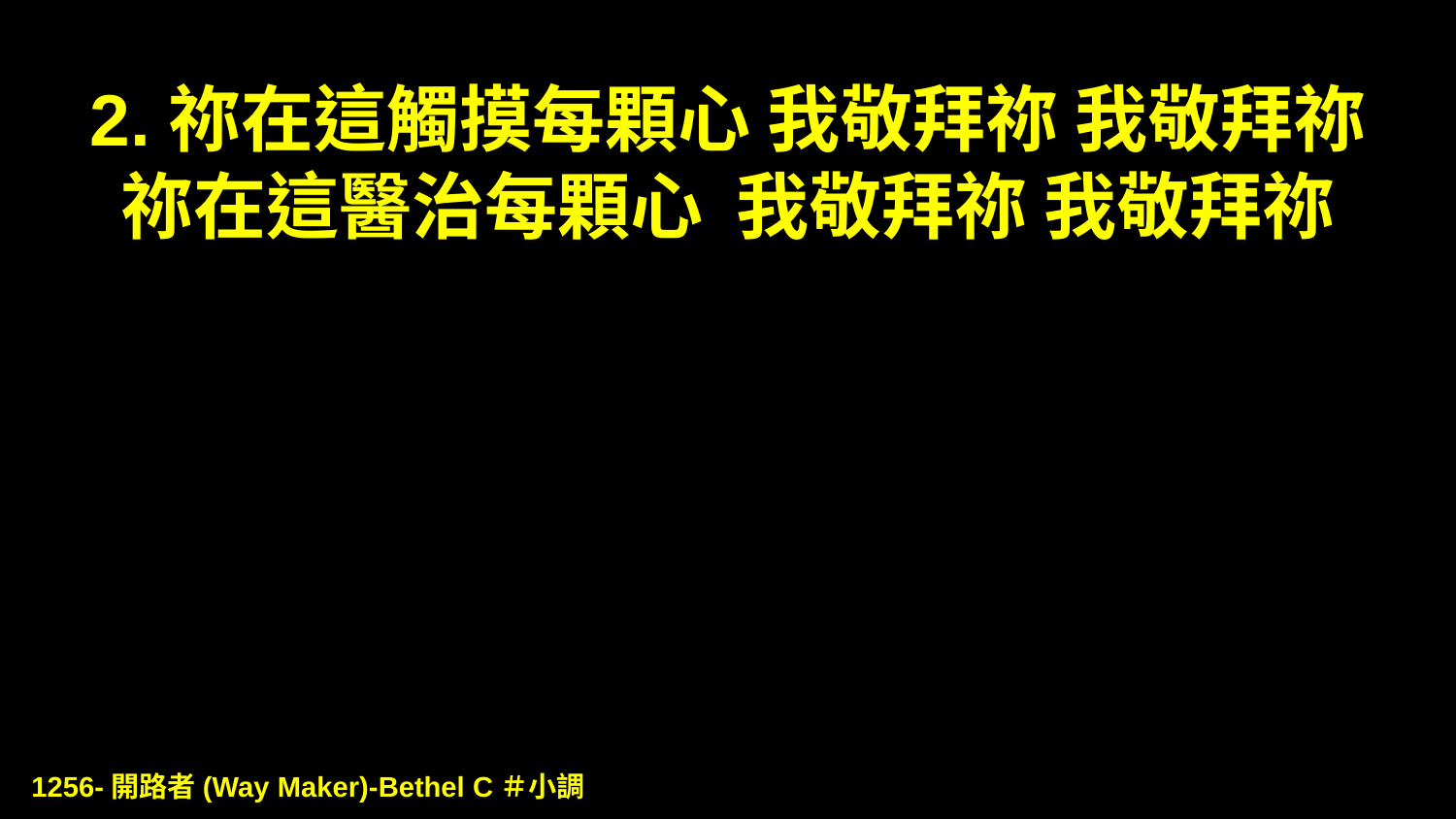

# 2.祢在這觸摸每顆心 我敬拜祢 我敬拜祢 祢在這醫治每顆心  我敬拜祢 我敬拜祢
1256-開路者(Way Maker)-Bethel C＃小調